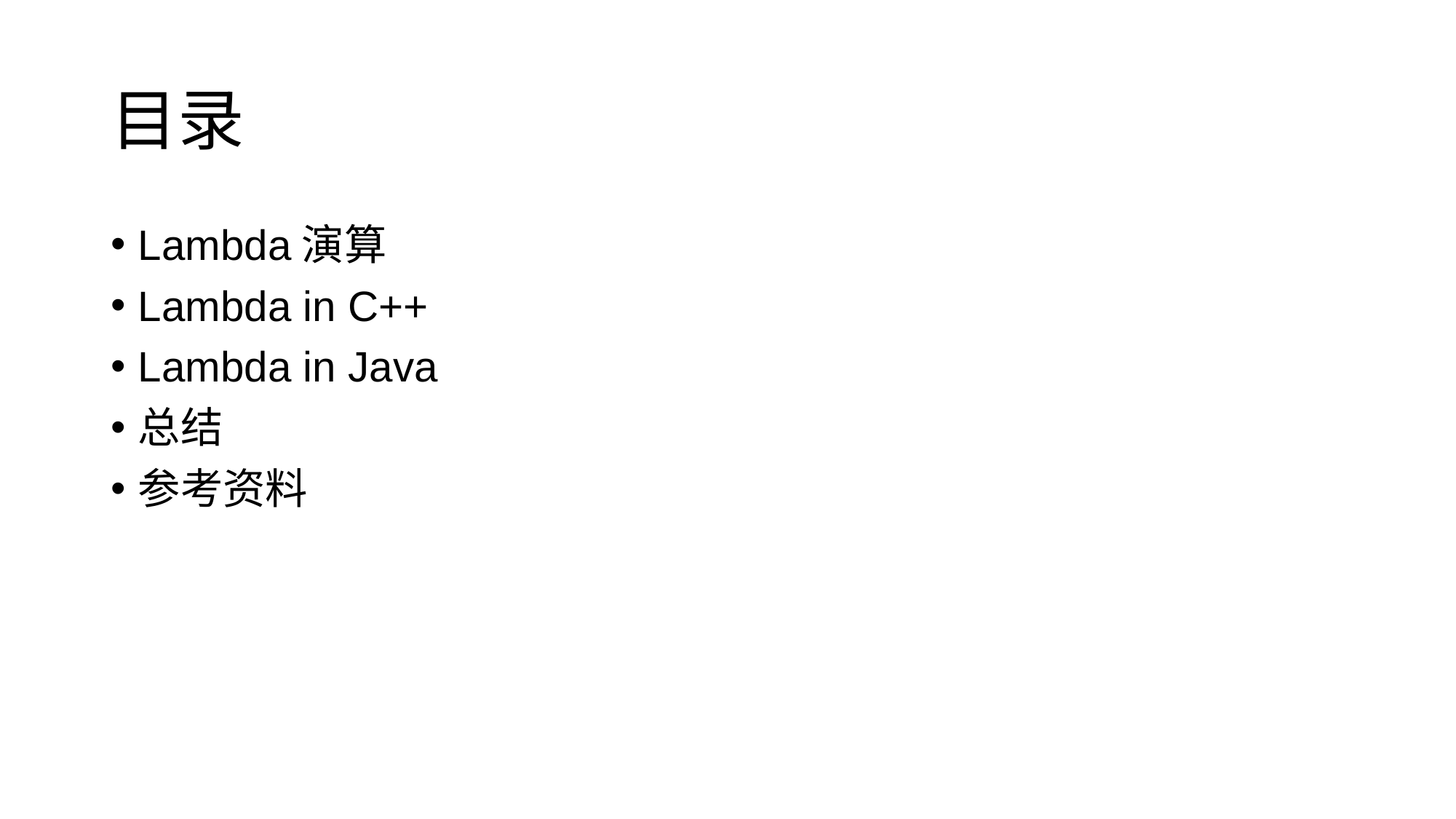

# 目录
Lambda演算
Lambda in C++
Lambda in Java
总结
参考资料